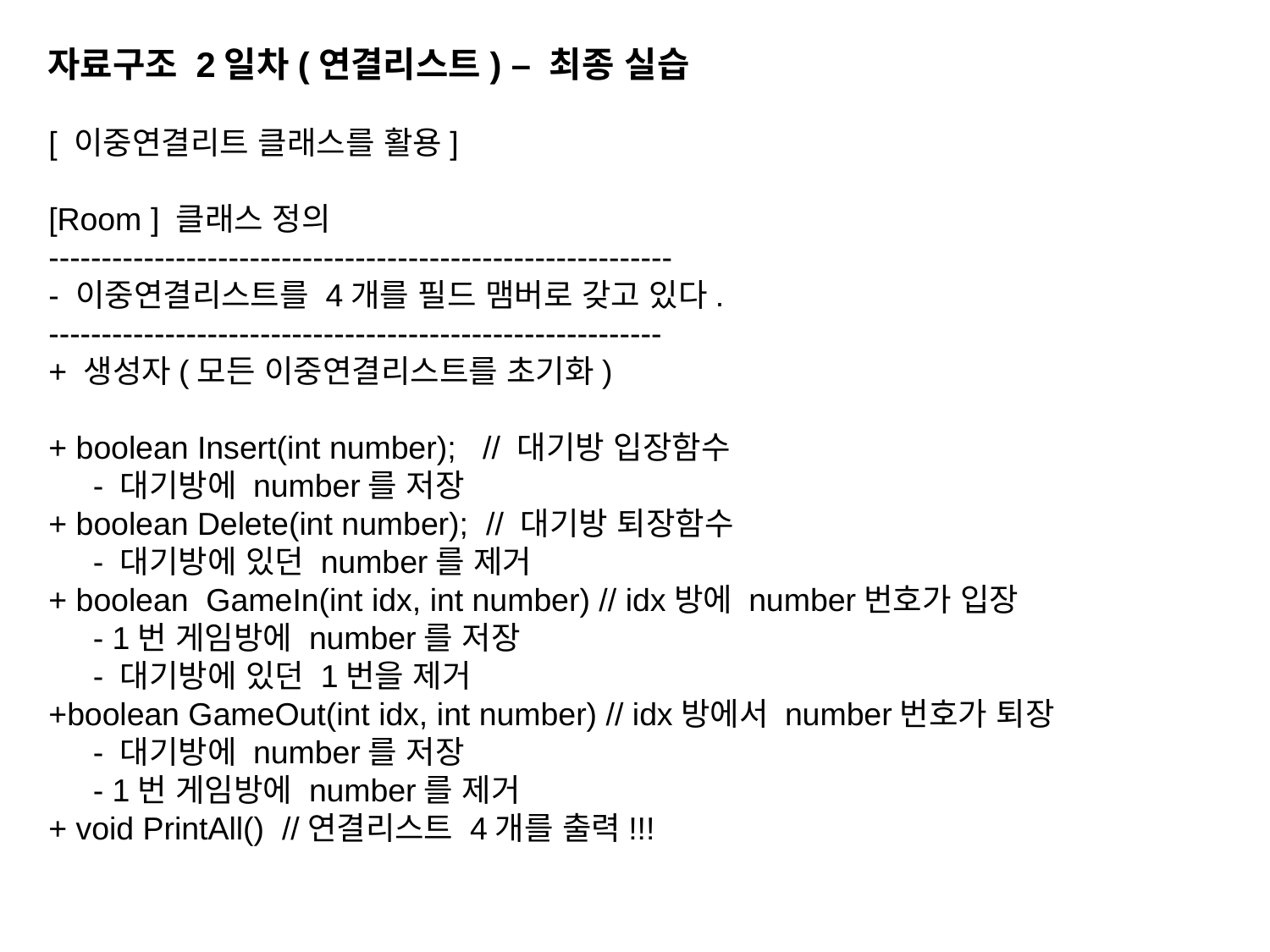

자료구조 2일차(연결리스트) – 최종 실습
[ 이중연결리트 클래스를 활용]

[Room ] 클래스 정의
-----------------------------------------------------------
- 이중연결리스트를 4개를 필드 맴버로 갖고 있다.
----------------------------------------------------------
+ 생성자(모든 이중연결리스트를 초기화)

+ boolean Insert(int number);   // 대기방 입장함수
     - 대기방에 number를 저장
+ boolean Delete(int number);  // 대기방 퇴장함수
     - 대기방에 있던 number를 제거
+ boolean  GameIn(int idx, int number) // idx방에 number번호가 입장
     - 1번 게임방에 number를 저장
     - 대기방에 있던 1번을 제거
+boolean GameOut(int idx, int number) // idx방에서 number번호가 퇴장
     - 대기방에 number를 저장
     - 1번 게임방에 number를 제거
+ void PrintAll()  //연결리스트 4개를 출력!!!